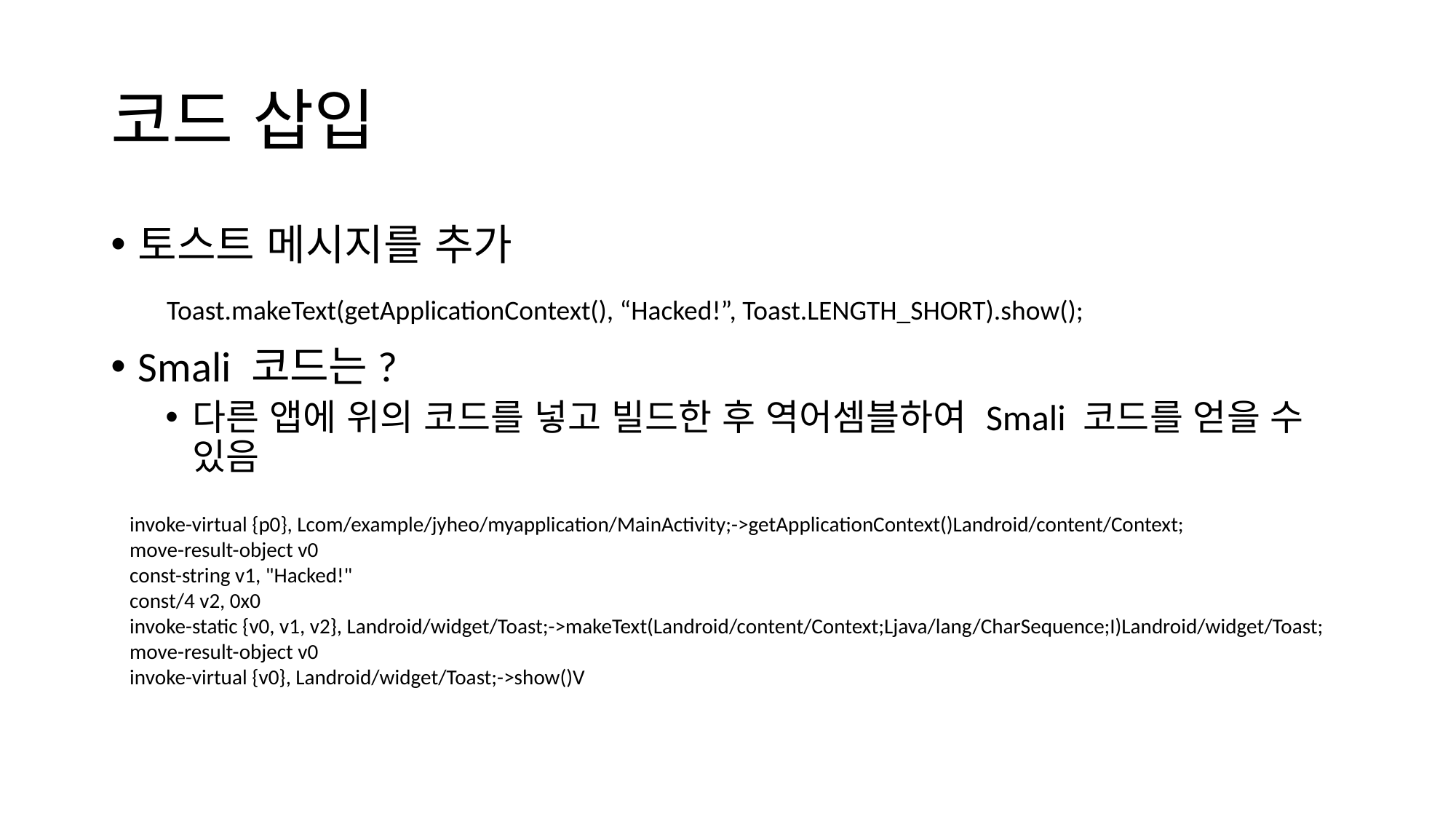

# 코드 삽입
토스트 메시지를 추가

Smali 코드는?
다른 앱에 위의 코드를 넣고 빌드한 후 역어셈블하여 Smali 코드를 얻을 수 있음
Toast.makeText(getApplicationContext(), “Hacked!”, Toast.LENGTH_SHORT).show();
    invoke-virtual {p0}, Lcom/example/jyheo/myapplication/MainActivity;->getApplicationContext()Landroid/content/Context;
    move-result-object v0
    const-string v1, "Hacked!"
    const/4 v2, 0x0
    invoke-static {v0, v1, v2}, Landroid/widget/Toast;->makeText(Landroid/content/Context;Ljava/lang/CharSequence;I)Landroid/widget/Toast;
    move-result-object v0
    invoke-virtual {v0}, Landroid/widget/Toast;->show()V